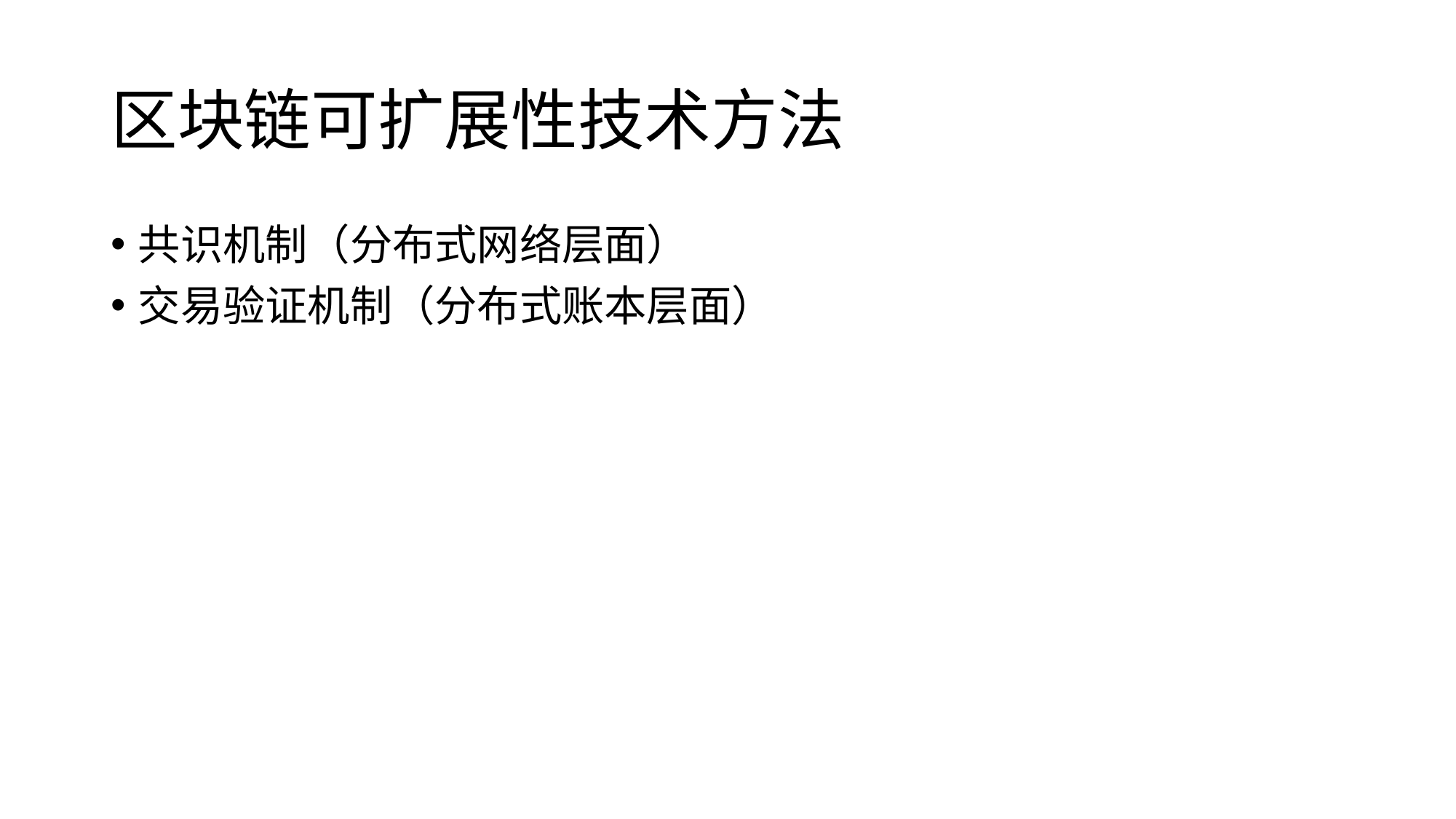

# 区块链可扩展性技术方法
共识机制（分布式网络层面）
交易验证机制（分布式账本层面）